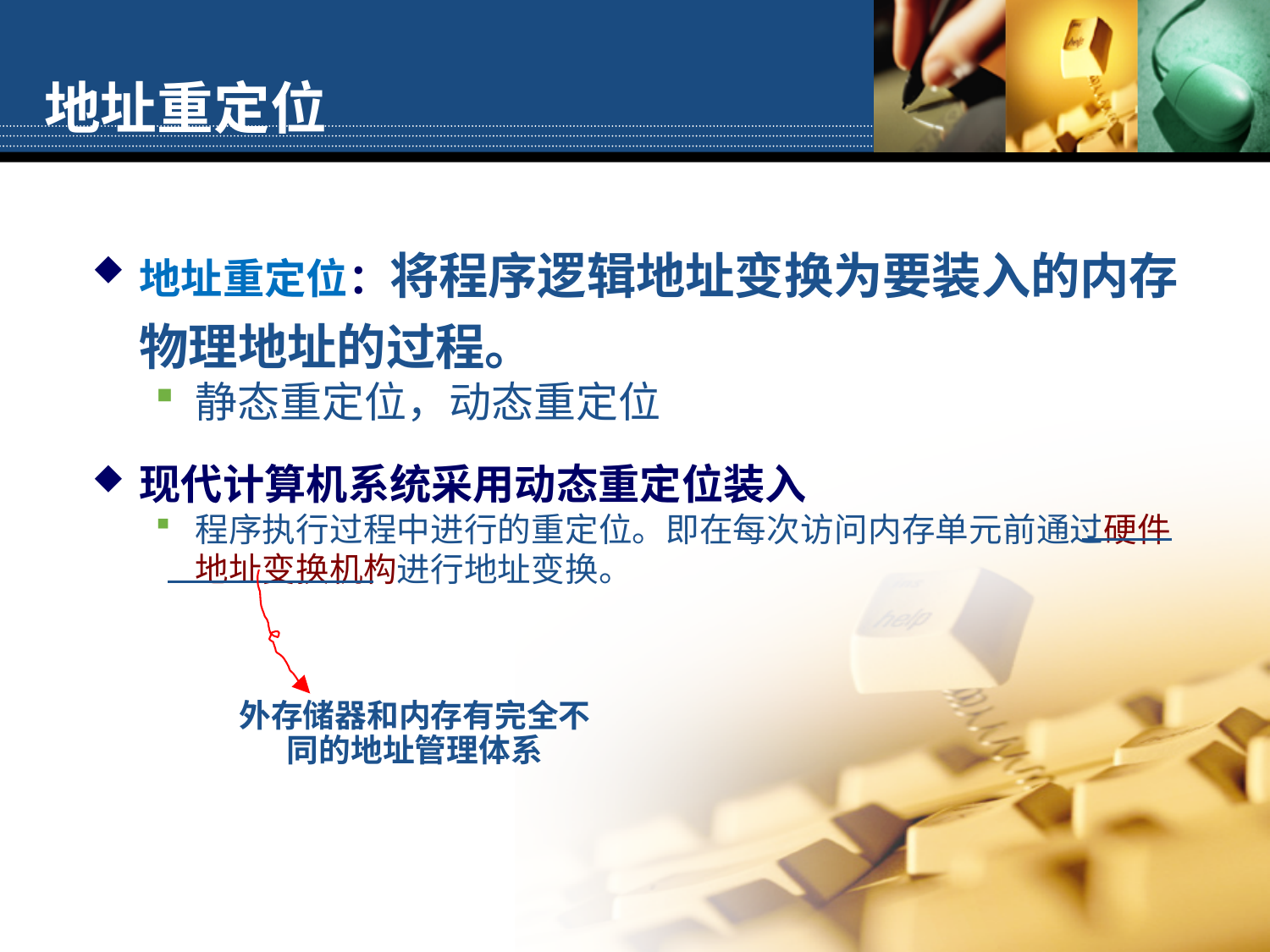

# 地址重定位
地址重定位：将程序逻辑地址变换为要装入的内存物理地址的过程。
静态重定位，动态重定位
现代计算机系统采用动态重定位装入
程序执行过程中进行的重定位。即在每次访问内存单元前通过硬件地址变换机构进行地址变换。

外存储器和内存有完全不同的地址管理体系
52